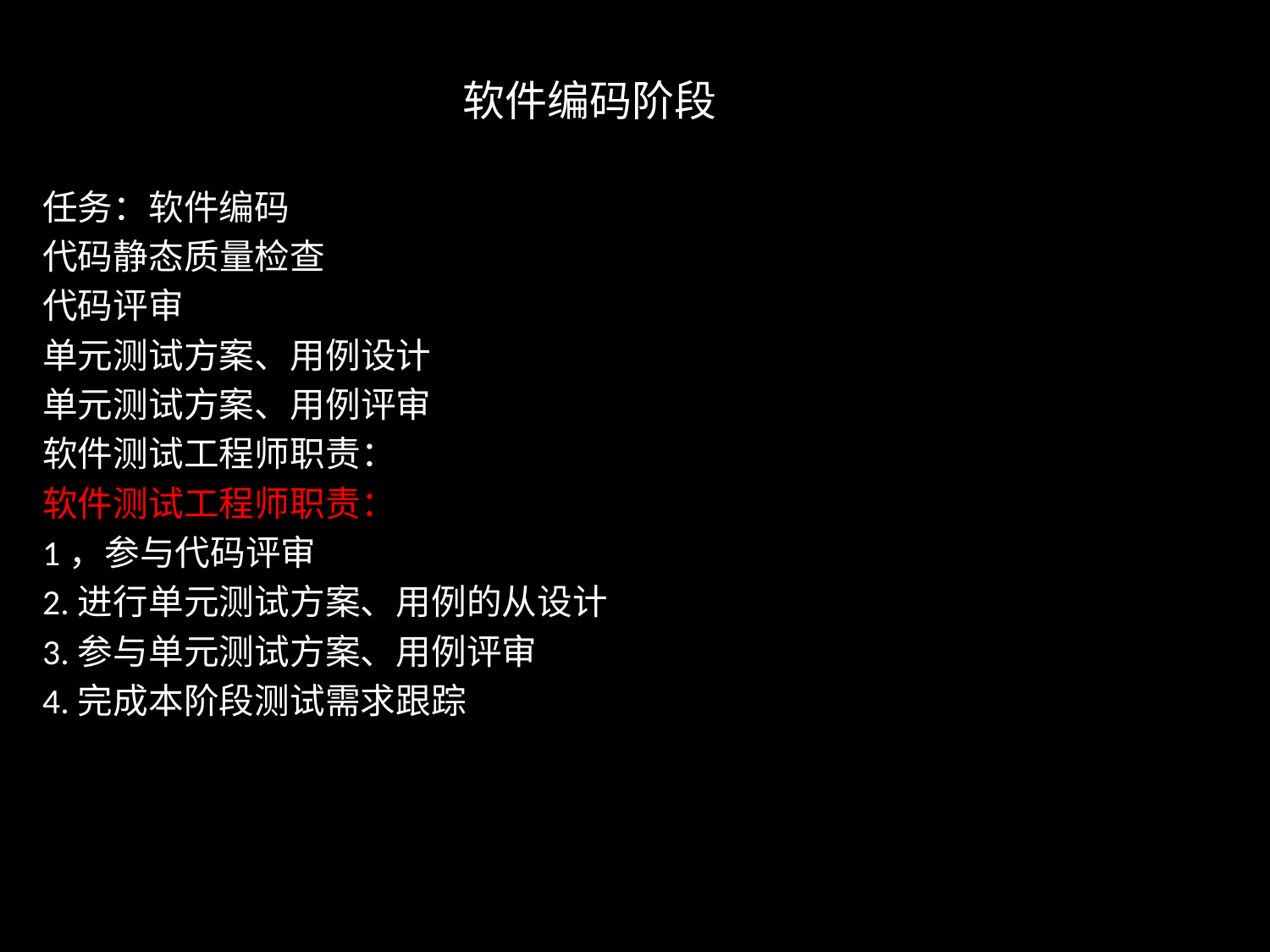

# 软件编码阶段
任务：软件编码
代码静态质量检查
代码评审
单元测试方案、用例设计
单元测试方案、用例评审
软件测试工程师职责：
软件测试工程师职责：
1，参与代码评审
2.进行单元测试方案、用例的从设计
3.参与单元测试方案、用例评审
4.完成本阶段测试需求跟踪